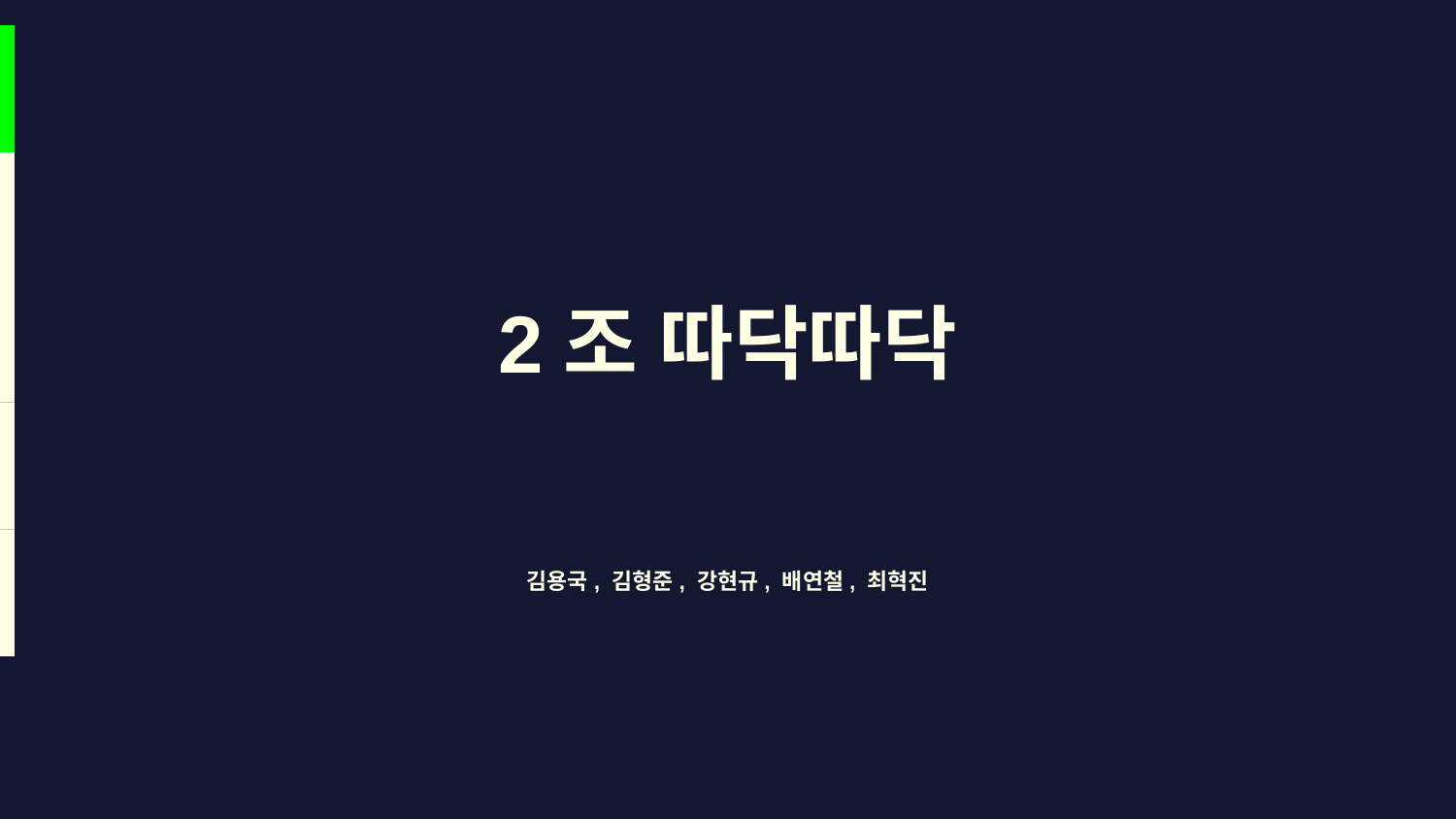

2조 따닥따닥

김용국, 김형준, 강현규, 배연철, 최혁진